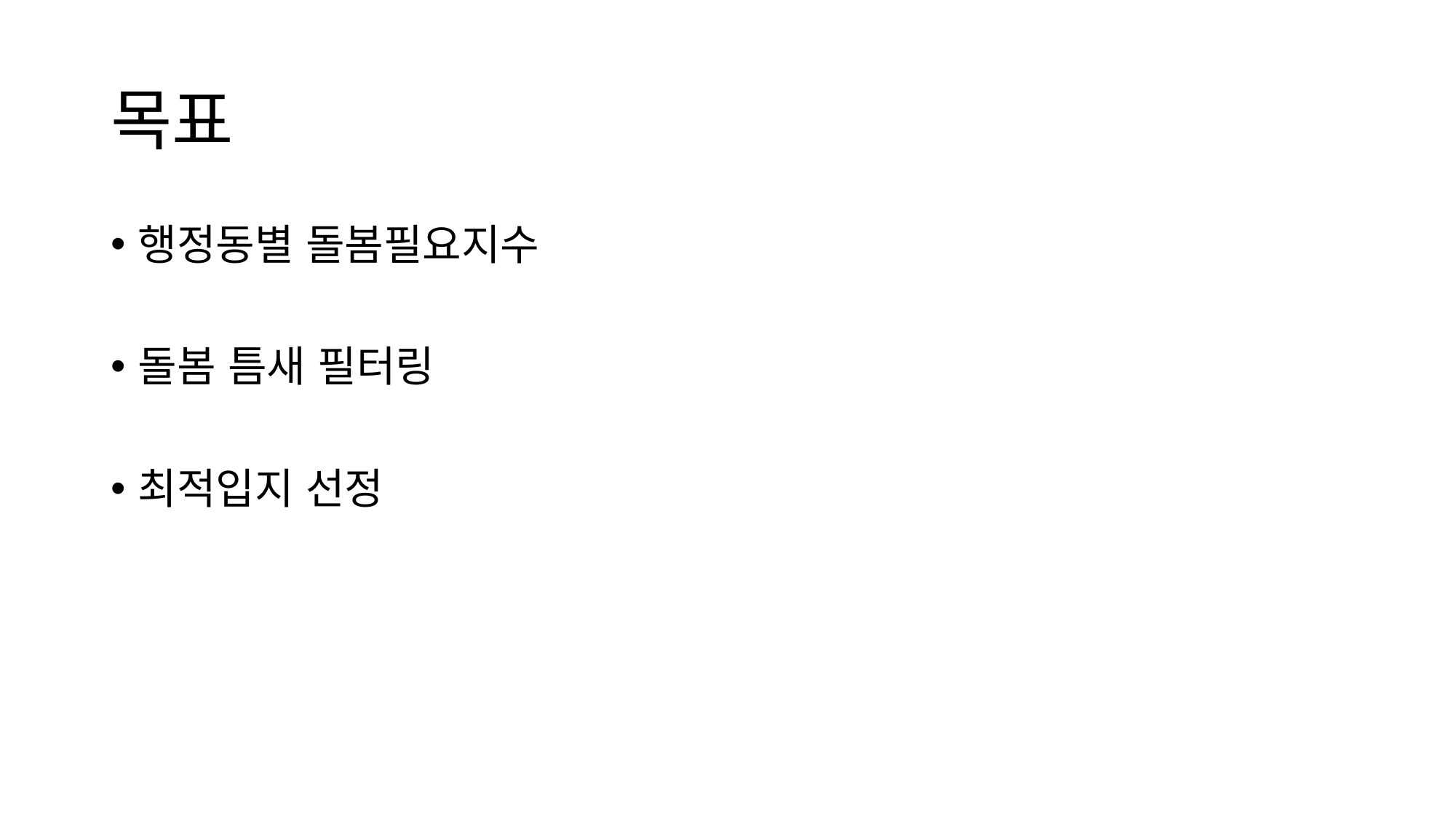

# 목표
행정동별 돌봄필요지수

돌봄 틈새 필터링

최적입지 선정